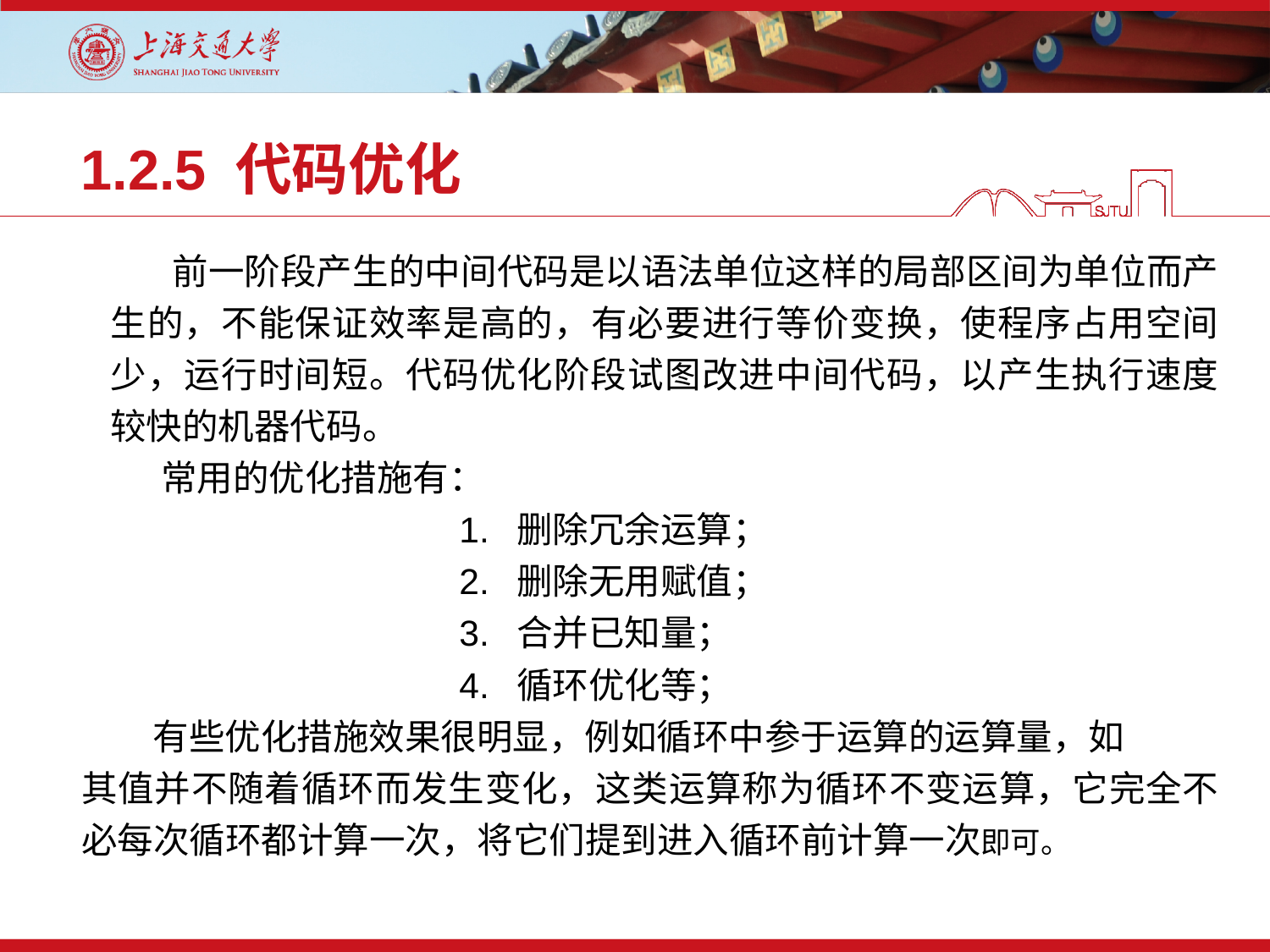

# 1.2.5 代码优化
          前一阶段产生的中间代码是以语法单位这样的局部区间为单位而产生的，不能保证效率是高的，有必要进行等价变换，使程序占用空间少，运行时间短。代码优化阶段试图改进中间代码，以产生执行速度较快的机器代码。
         常用的优化措施有：
                                      1.  删除冗余运算；
                                      2.  删除无用赋值；
                                      3.  合并已知量；
                                      4.  循环优化等；
        有些优化措施效果很明显，例如循环中参于运算的运算量，如
其值并不随着循环而发生变化，这类运算称为循环不变运算，它完全不必每次循环都计算一次，将它们提到进入循环前计算一次即可。